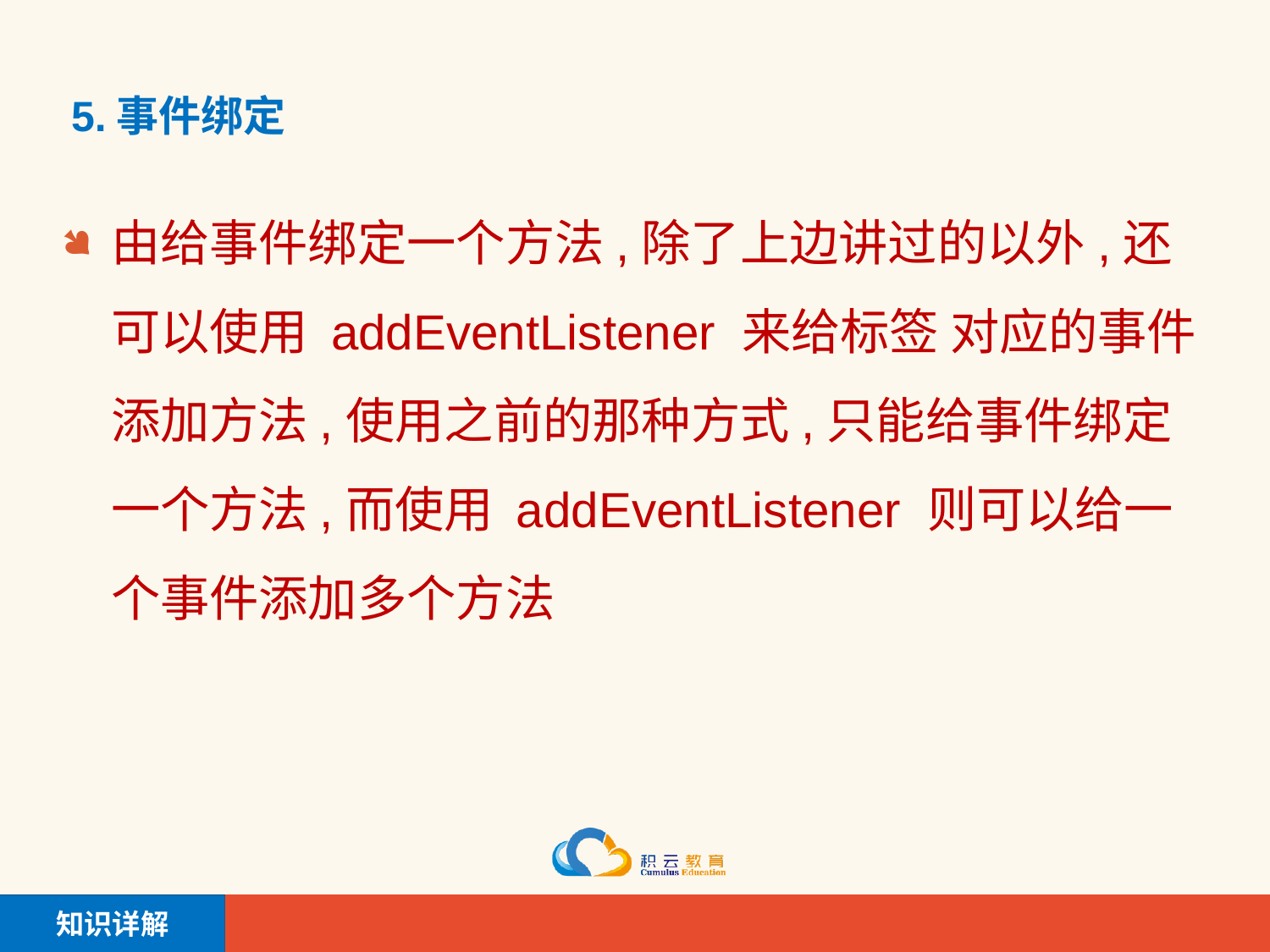

# 5.事件绑定
由给事件绑定一个方法,除了上边讲过的以外,还可以使用 addEventListener 来给标签 对应的事件添加方法,使用之前的那种方式,只能给事件绑定一个方法,而使用 addEventListener 则可以给一个事件添加多个方法